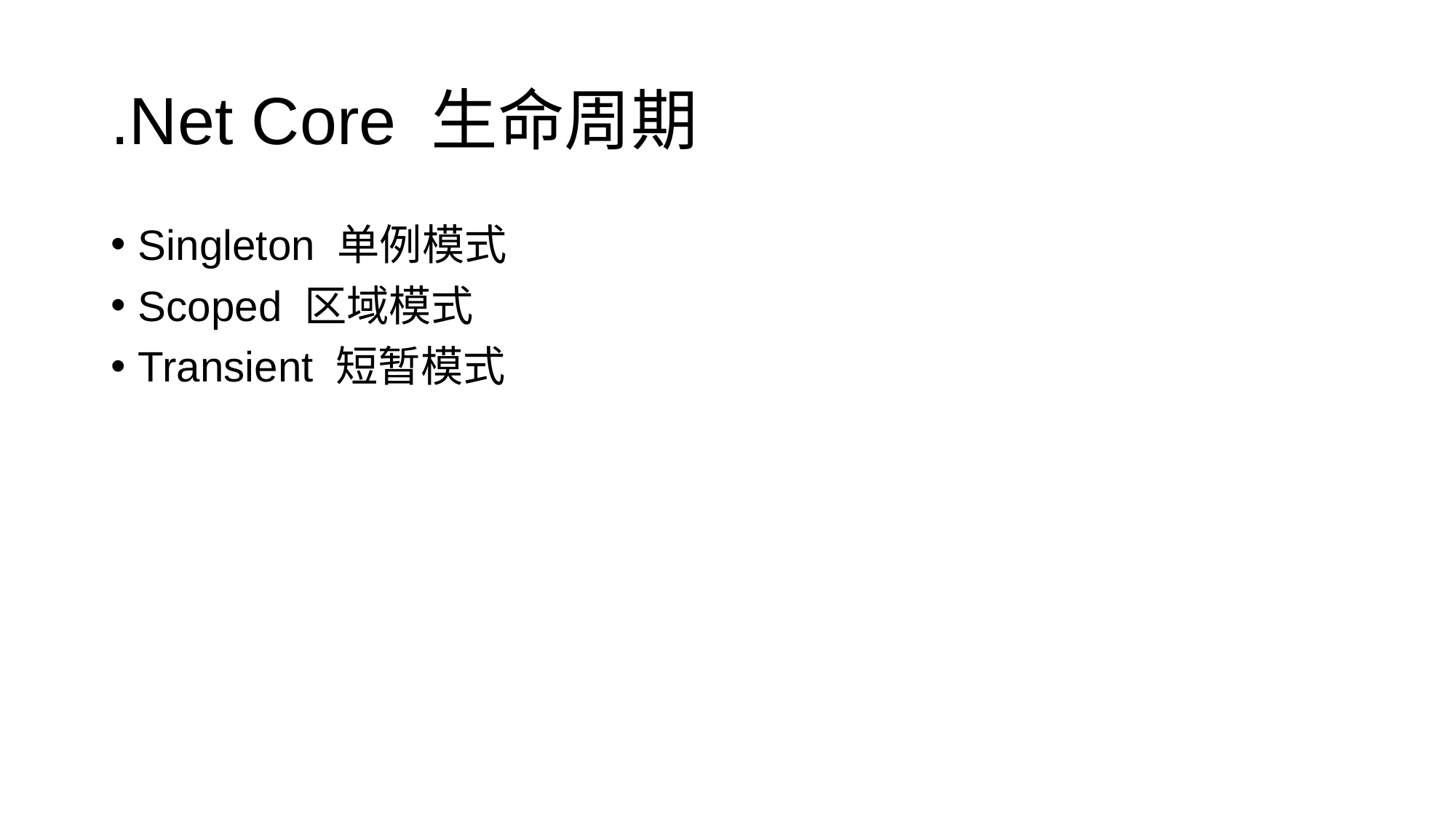

# .Net Core 生命周期
Singleton 单例模式
Scoped 区域模式
Transient 短暂模式